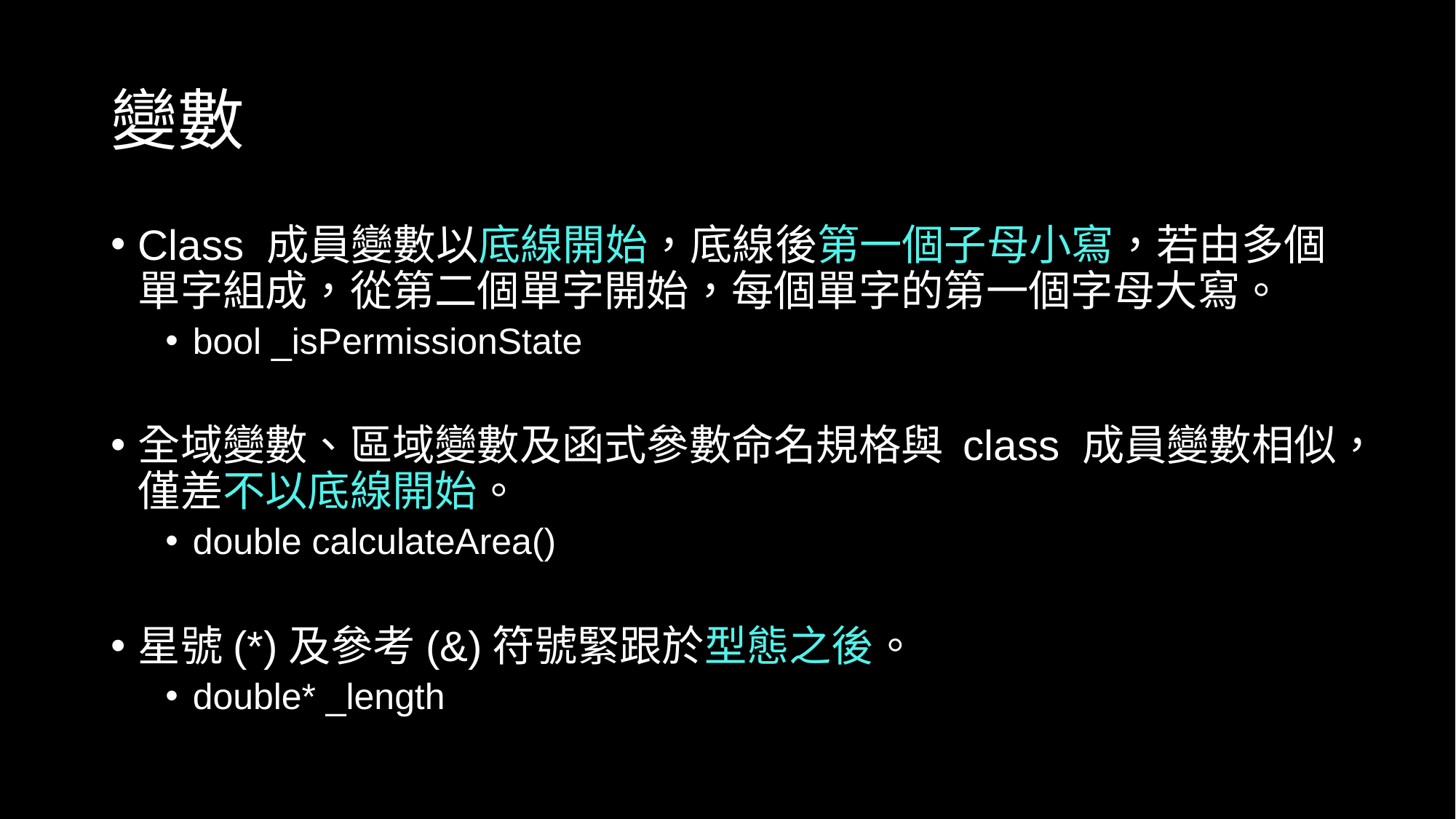

# 變數
Class 成員變數以底線開始，底線後第一個子母小寫，若由多個單字組成，從第二個單字開始，每個單字的第一個字母大寫。
bool _isPermissionState

全域變數、區域變數及函式參數命名規格與 class 成員變數相似，僅差不以底線開始。
double calculateArea()

星號(*)及參考(&)符號緊跟於型態之後。
double* _length